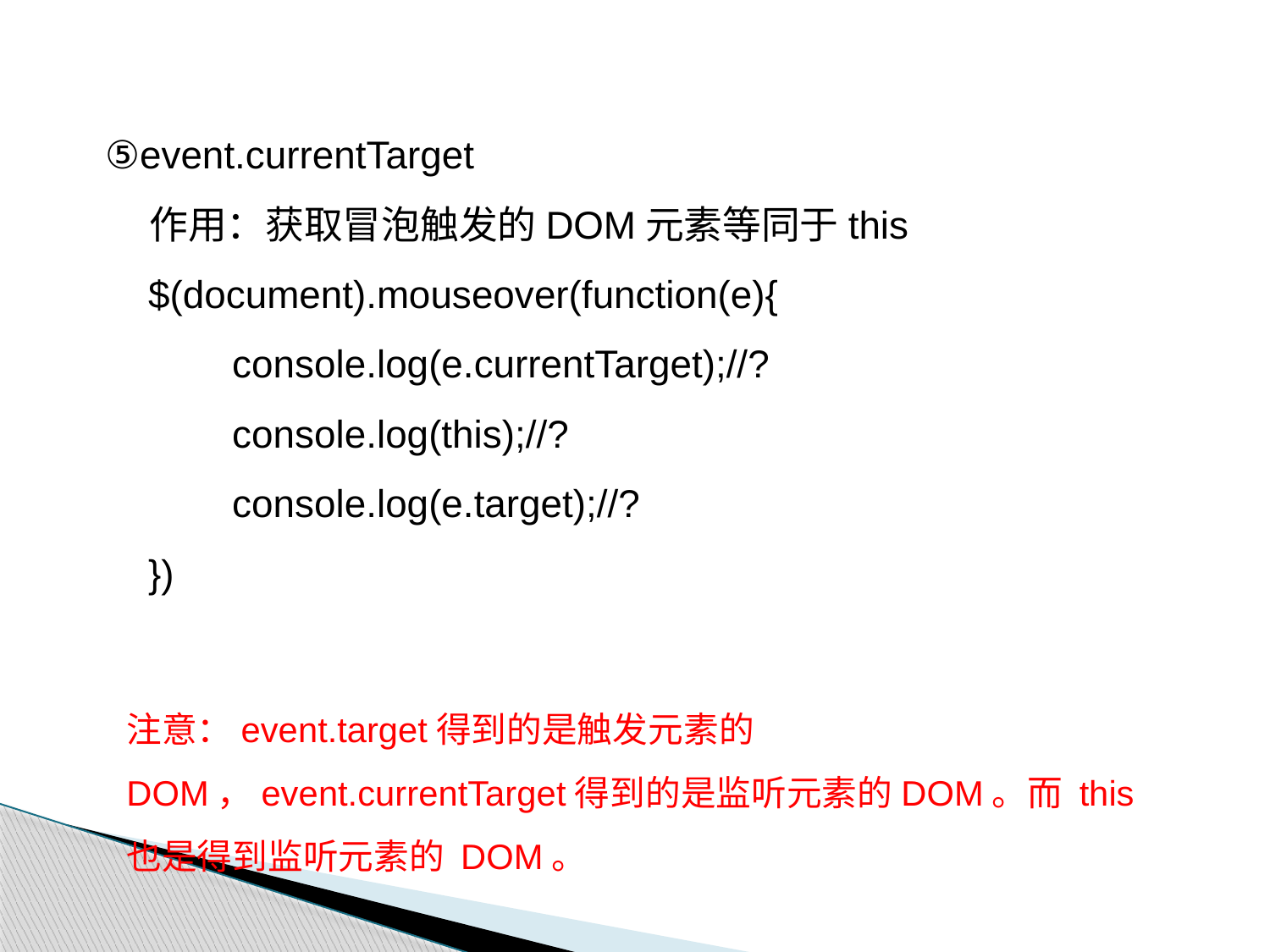

⑤event.currentTarget
    作用：获取冒泡触发的DOM元素等同于this
    $(document).mouseover(function(e){
	console.log(e.currentTarget);//?
	console.log(this);//?
	console.log(e.target);//?
    })
注意：event.target得到的是触发元素的DOM，event.currentTarget得到的是监听元素的DOM。而 this也是得到监听元素的 DOM。